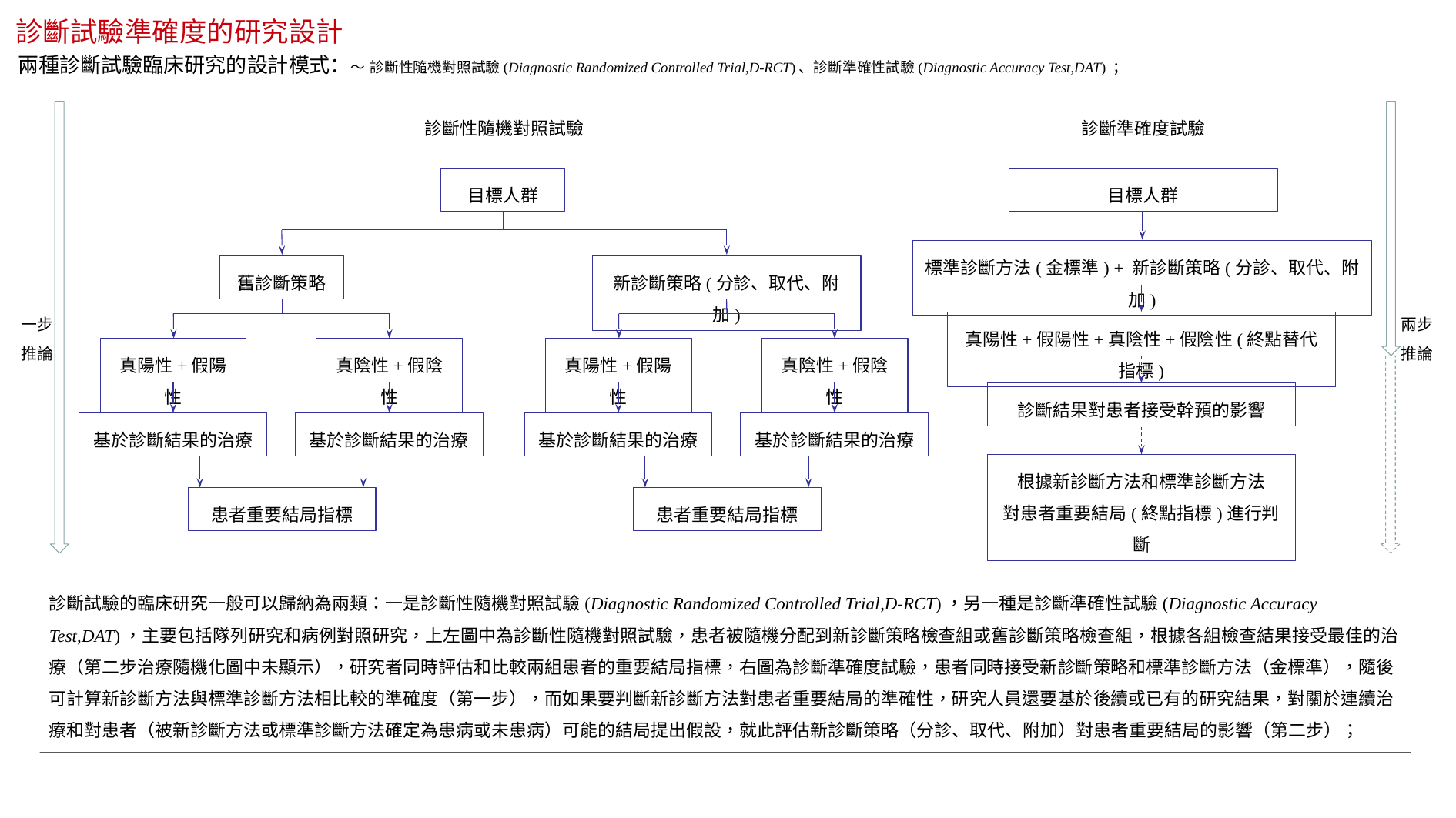

診斷試驗準確度的研究設計
兩種診斷試驗臨床研究的設計模式：～ 診斷性隨機對照試驗(Diagnostic Randomized Controlled Trial,D-RCT)、診斷準確性試驗(Diagnostic Accuracy Test,DAT) ；
診斷準確度試驗
目標人群
標準診斷方法(金標準) + 新診斷策略(分診、取代、附加)
真陽性+假陽性+真陰性+假陰性(終點替代指標)
診斷結果對患者接受幹預的影響
根據新診斷方法和標準診斷方法
對患者重要結局(終點指標)進行判斷

兩步推論

一步推論
診斷性隨機對照試驗
目標人群
舊診斷策略
新診斷策略(分診、取代、附加)
真陰性+假陰性
真陰性+假陰性
真陽性+假陽性
真陽性+假陽性
基於診斷結果的治療
基於診斷結果的治療
基於診斷結果的治療
基於診斷結果的治療
患者重要結局指標
患者重要結局指標
診斷試驗的臨床研究一般可以歸納為兩類：一是診斷性隨機對照試驗(Diagnostic Randomized Controlled Trial,D-RCT)，另一種是診斷準確性試驗(Diagnostic Accuracy Test,DAT)，主要包括隊列研究和病例對照研究，上左圖中為診斷性隨機對照試驗，患者被隨機分配到新診斷策略檢查組或舊診斷策略檢查組，根據各組檢查結果接受最佳的治療（第二步治療隨機化圖中未顯示），研究者同時評估和比較兩組患者的重要結局指標，右圖為診斷準確度試驗，患者同時接受新診斷策略和標準診斷方法（金標準），隨後可計算新診斷方法與標準診斷方法相比較的準確度（第一步），而如果要判斷新診斷方法對患者重要結局的準確性，研究人員還要基於後續或已有的研究結果，對關於連續治療和對患者（被新診斷方法或標準診斷方法確定為患病或未患病）可能的結局提出假設，就此評估新診斷策略（分診、取代、附加）對患者重要結局的影響（第二步）；